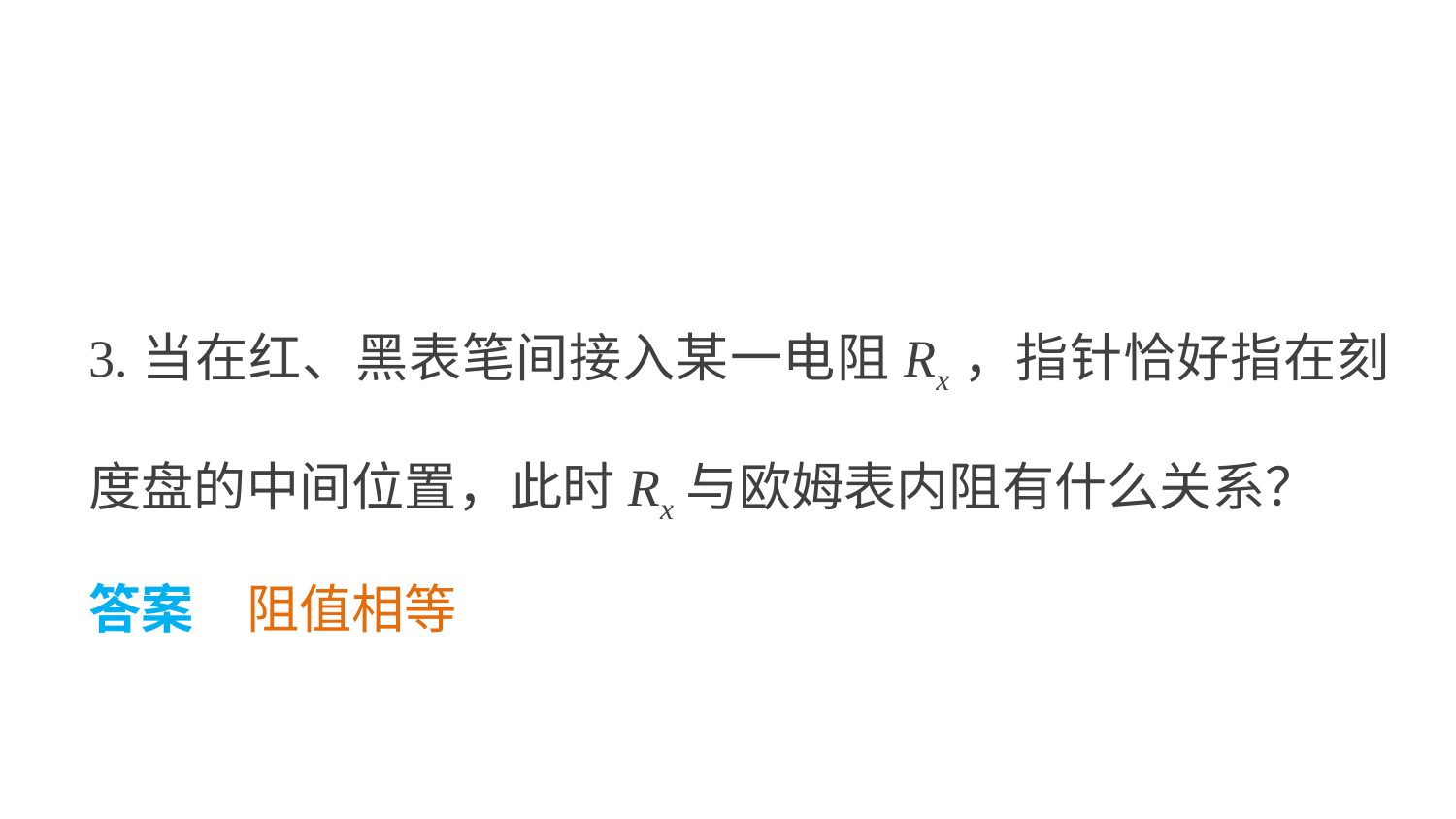

3.当在红、黑表笔间接入某一电阻Rx，指针恰好指在刻度盘的中间位置，此时Rx与欧姆表内阻有什么关系？
答案　阻值相等